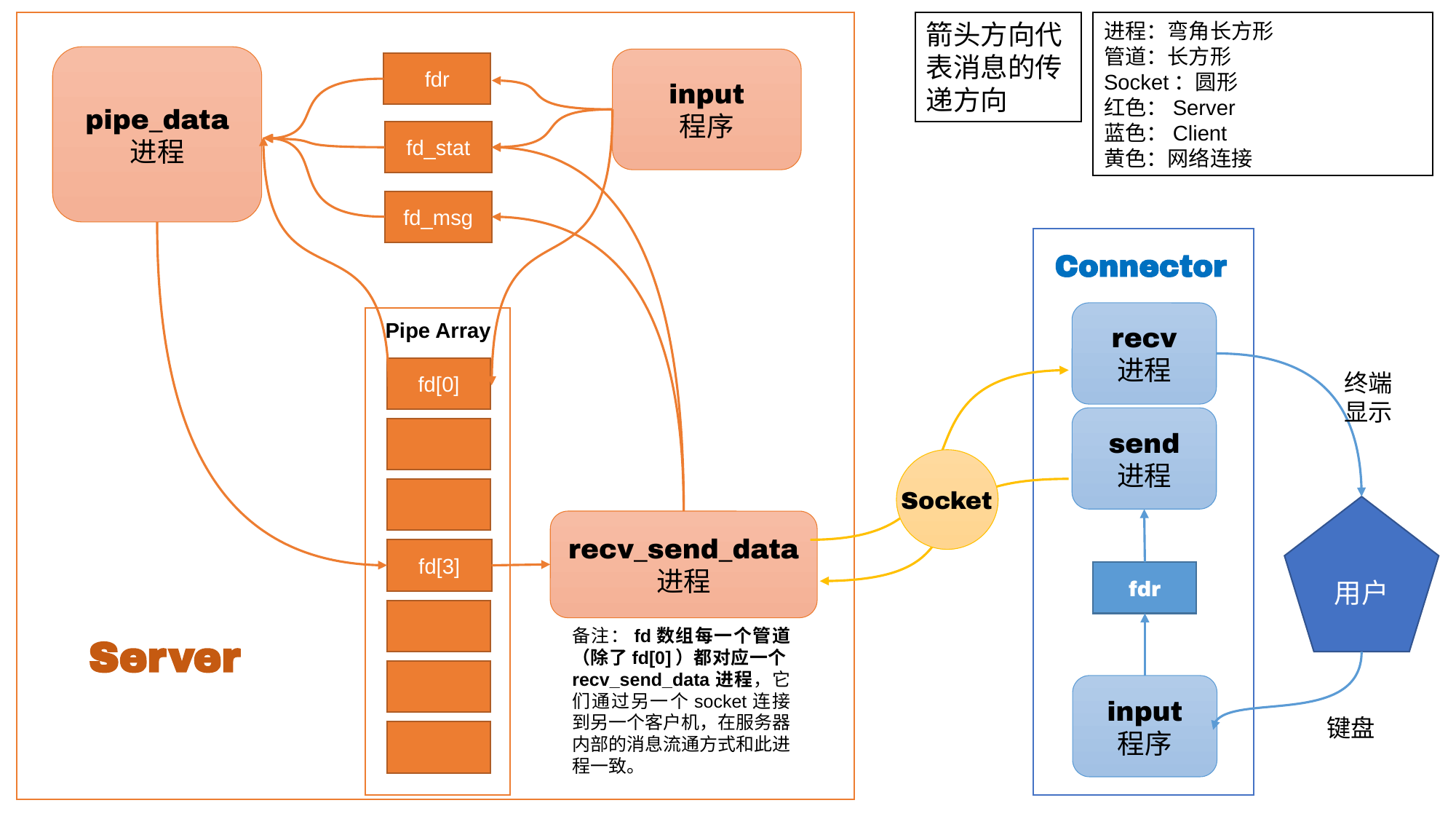

箭头方向代表消息的传递方向
进程：弯角长方形
管道：长方形
Socket：圆形
红色：Server
蓝色：Client
黄色：网络连接

pipe_data
进程
input
程序
fdr
fd_stat
fd_msg

Connector
recv
进程

Pipe Array
fd[0]
终端显示
send
进程

Socket
用户
recv_send_data
进程
fd[3]
fdr

备注：fd数组每一个管道（除了fd[0]）都对应一个recv_send_data进程，它们通过另一个socket连接到另一个客户机，在服务器内部的消息流通方式和此进程一致。
Server

input
程序
键盘